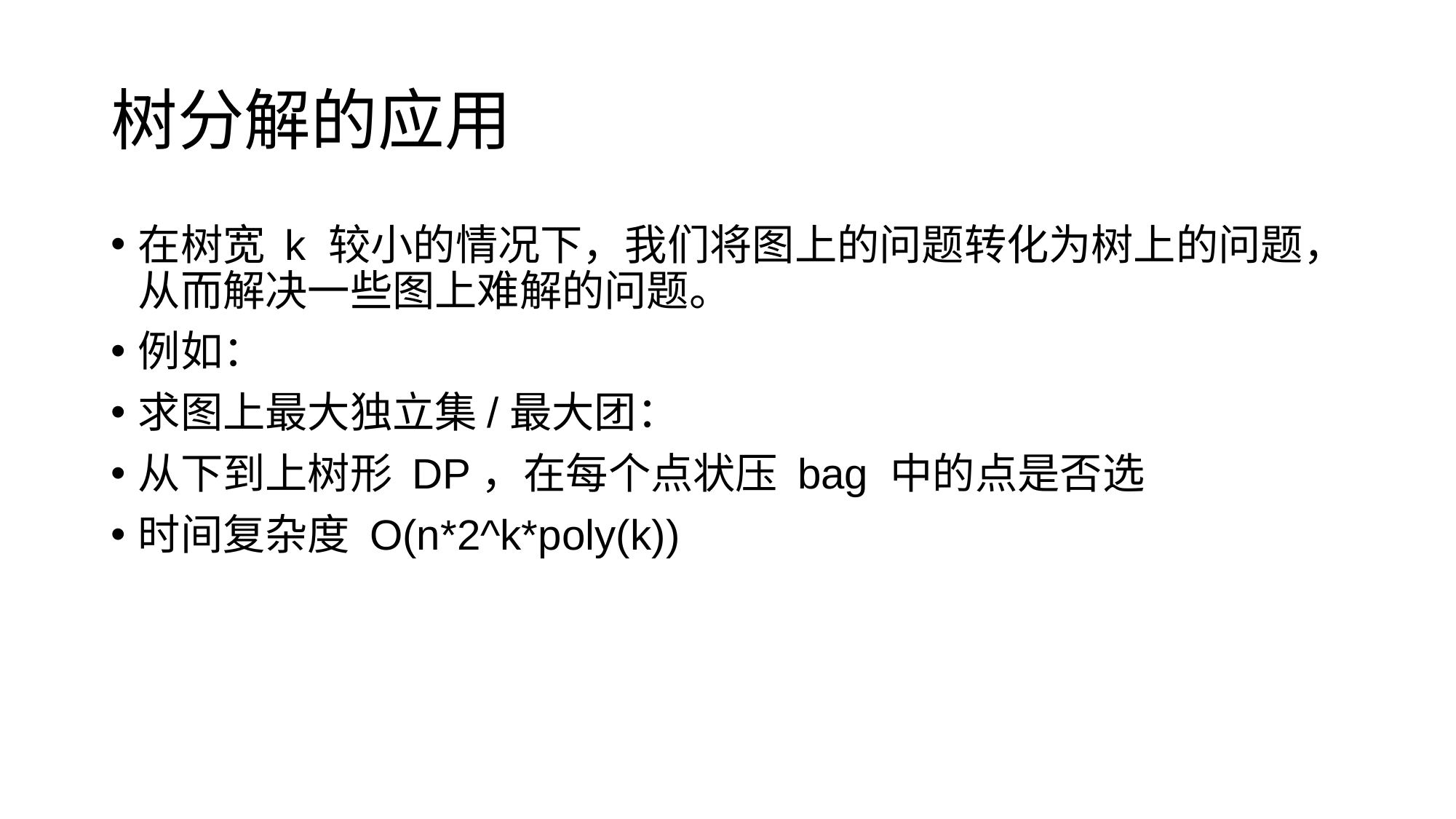

# 树分解的应用
在树宽 k 较小的情况下，我们将图上的问题转化为树上的问题，从而解决一些图上难解的问题。
例如：
求图上最大独立集/最大团：
从下到上树形 DP，在每个点状压 bag 中的点是否选
时间复杂度 O(n*2^k*poly(k))